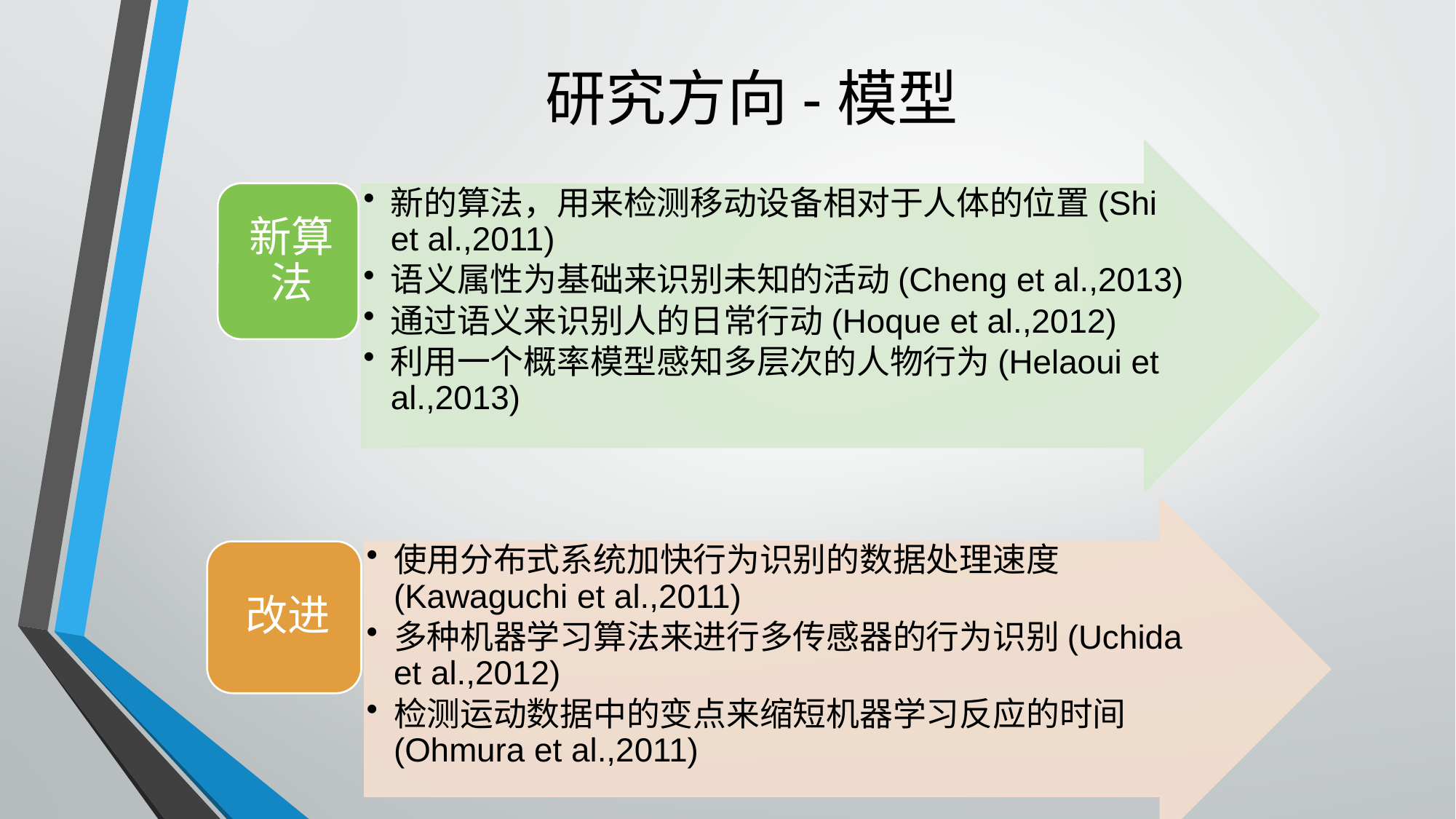

# 研究方向-模型
新的算法，用来检测移动设备相对于人体的位置(Shi et al.,2011)
语义属性为基础来识别未知的活动(Cheng et al.,2013)
通过语义来识别人的日常行动(Hoque et al.,2012)
利用一个概率模型感知多层次的人物行为(Helaoui et al.,2013)
新算法
使用分布式系统加快行为识别的数据处理速度(Kawaguchi et al.,2011)
多种机器学习算法来进行多传感器的行为识别(Uchida et al.,2012)
检测运动数据中的变点来缩短机器学习反应的时间(Ohmura et al.,2011)
改进